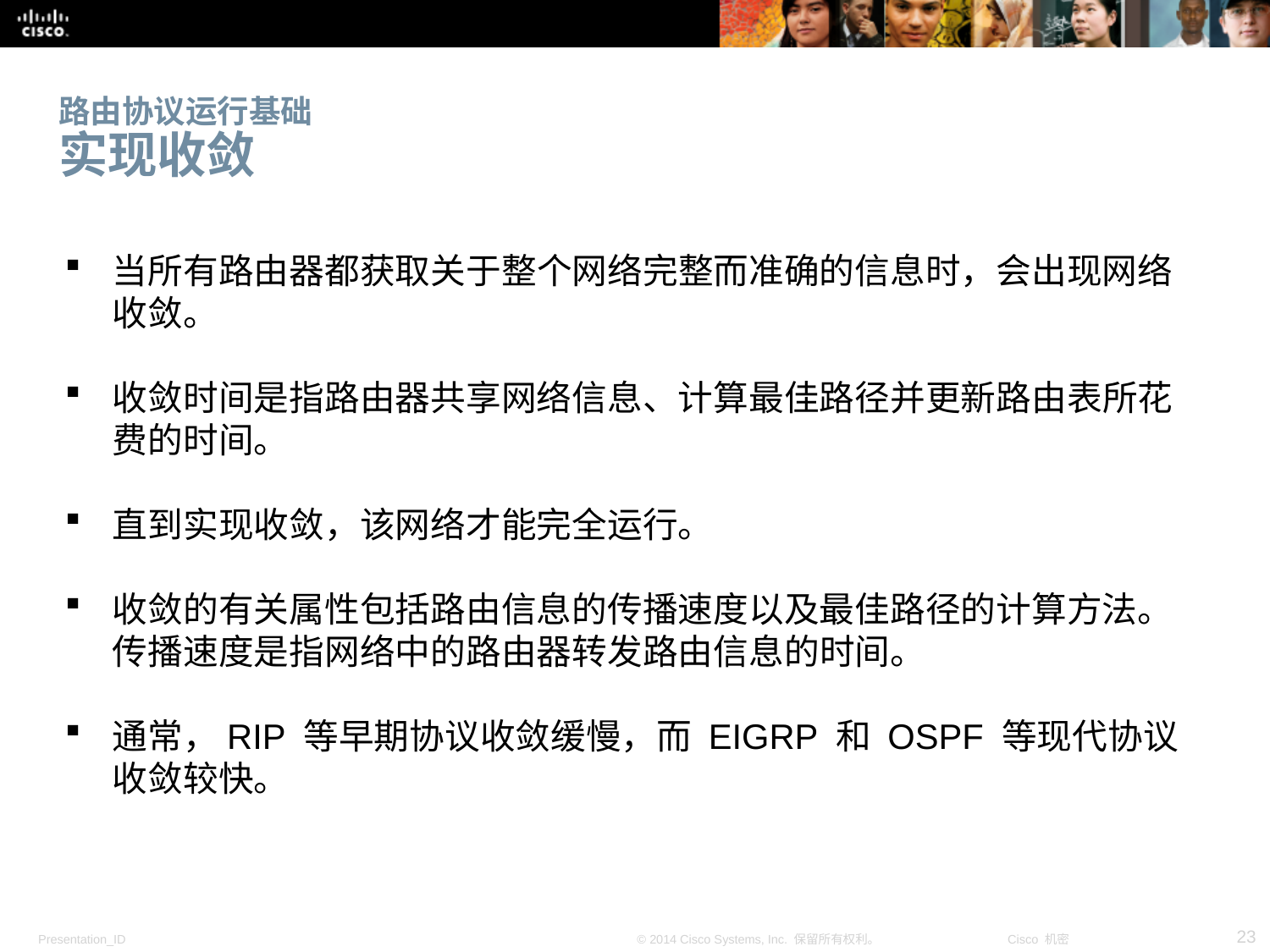

# 路由协议运行基础 实现收敛
当所有路由器都获取关于整个网络完整而准确的信息时，会出现网络收敛。

收敛时间是指路由器共享网络信息、计算最佳路径并更新路由表所花费的时间。

直到实现收敛，该网络才能完全运行。

收敛的有关属性包括路由信息的传播速度以及最佳路径的计算方法。传播速度是指网络中的路由器转发路由信息的时间。

通常，RIP 等早期协议收敛缓慢，而 EIGRP 和 OSPF 等现代协议收敛较快。